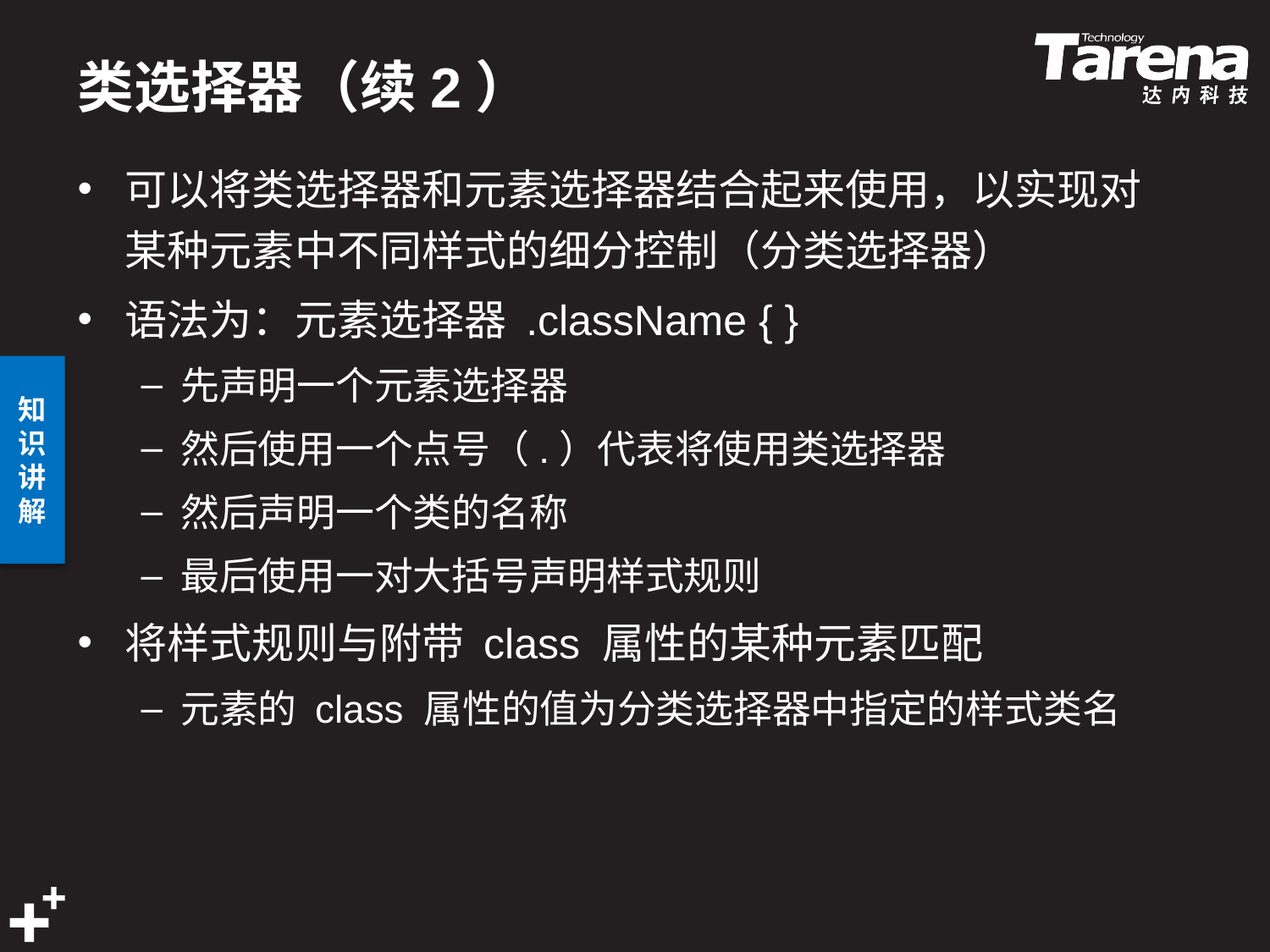

# 类选择器（续2）
可以将类选择器和元素选择器结合起来使用，以实现对某种元素中不同样式的细分控制（分类选择器）
语法为：元素选择器 .className { }
先声明一个元素选择器
然后使用一个点号（.）代表将使用类选择器
然后声明一个类的名称
最后使用一对大括号声明样式规则
将样式规则与附带 class 属性的某种元素匹配
元素的 class 属性的值为分类选择器中指定的样式类名